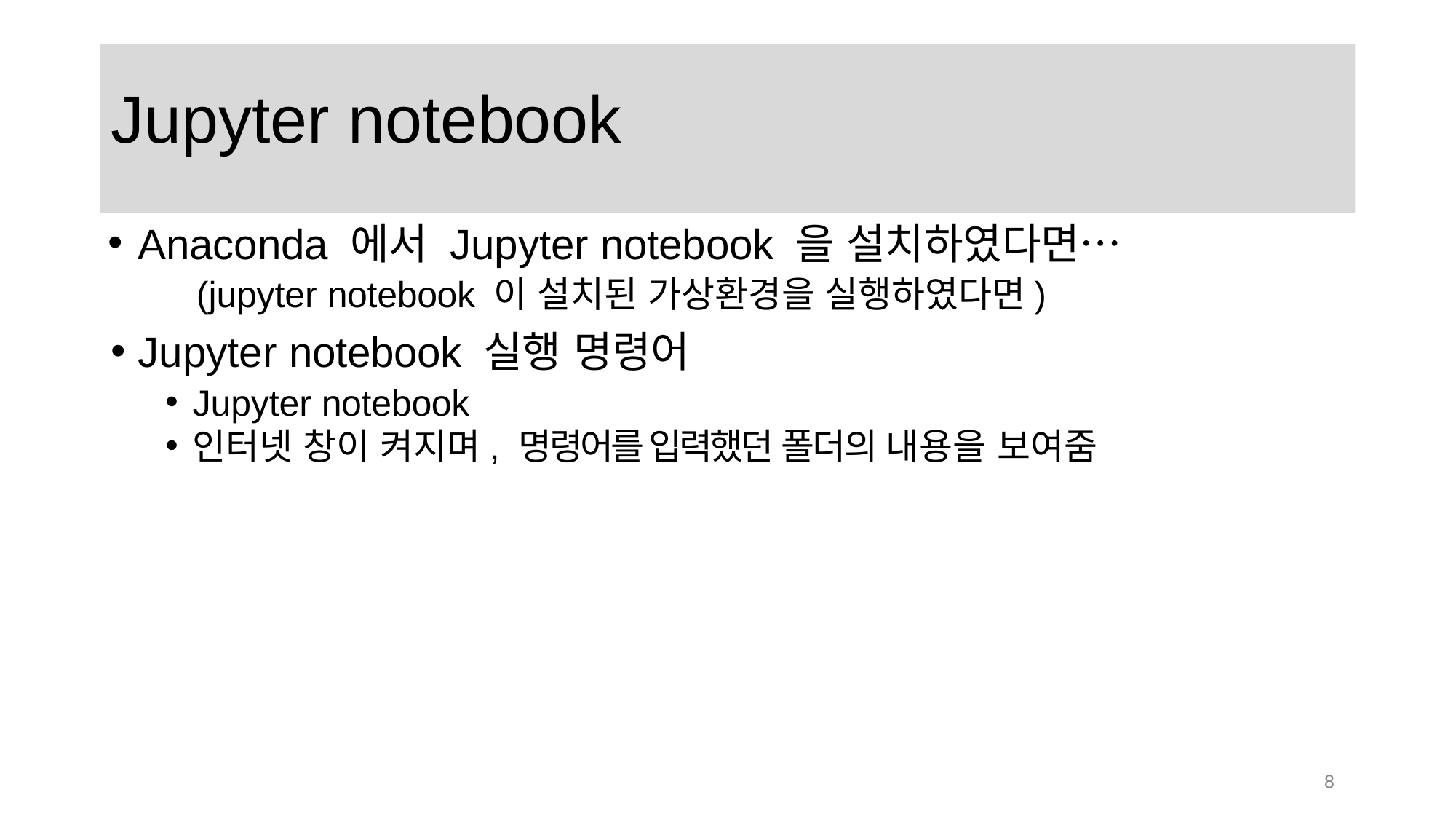

# Jupyter notebook
Anaconda 에서 Jupyter notebook 을 설치하였다면…
(jupyter notebook 이 설치된 가상환경을 실행하였다면)
Jupyter notebook 실행 명령어
Jupyter notebook
인터넷 창이 켜지며, 명령어를 입력했던 폴더의 내용을 보여줌
8